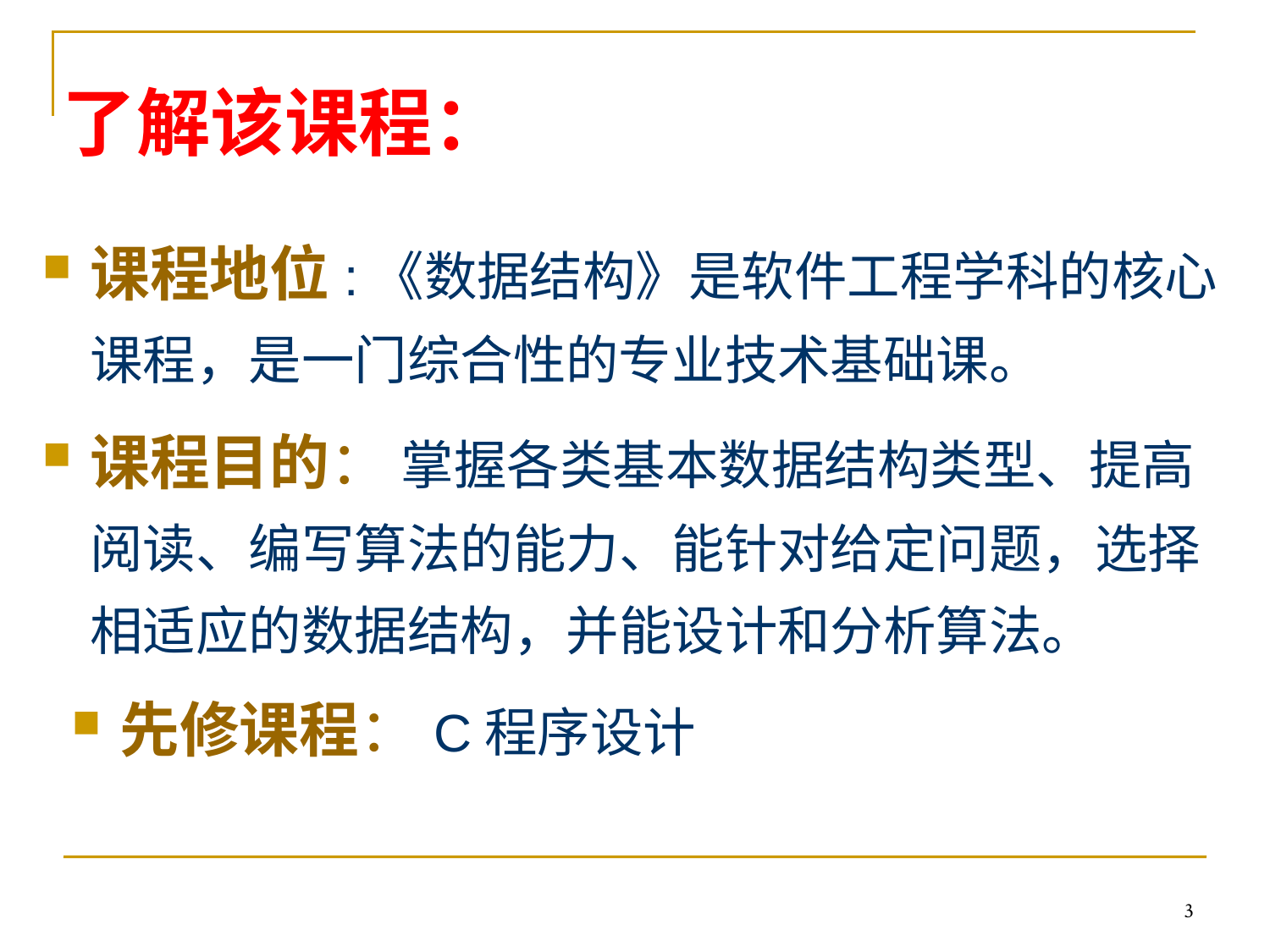

# 了解该课程：
课程地位:《数据结构》是软件工程学科的核心课程，是一门综合性的专业技术基础课。

课程目的： 掌握各类基本数据结构类型、提高阅读、编写算法的能力、能针对给定问题，选择相适应的数据结构，并能设计和分析算法。

先修课程：C程序设计

3